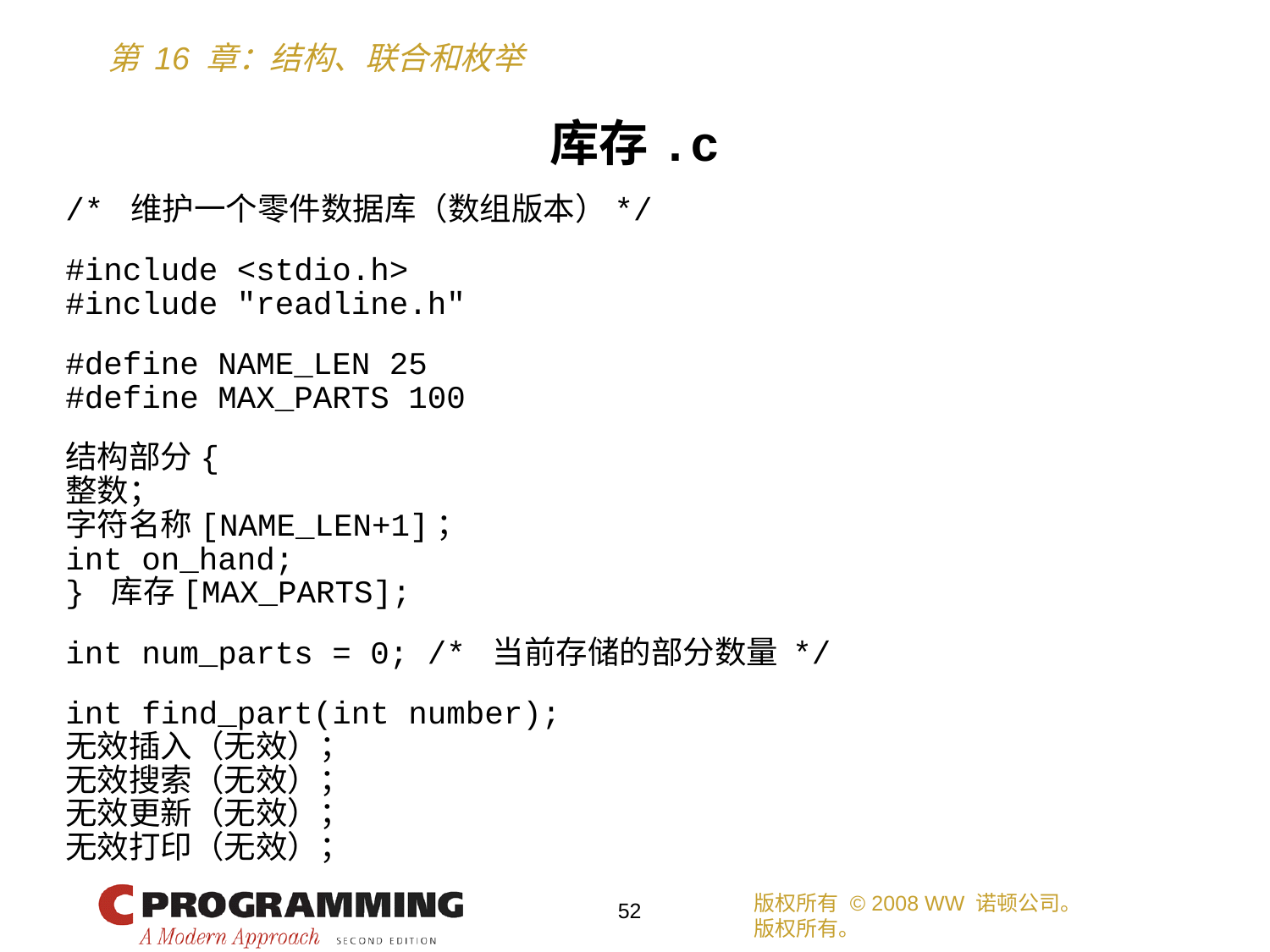

库存.c

/* 维护一个零件数据库（数组版本）*/

#include <stdio.h>
#include "readline.h"

#define NAME_LEN 25
#define MAX_PARTS 100

结构部分{
整数；
字符名称[NAME_LEN+1]；
int on_hand;
} 库存[MAX_PARTS];

int num_parts = 0; /* 当前存储的部分数量 */

int find_part(int number);
无效插入（无效）；
无效搜索（无效）；
无效更新（无效）；
无效打印（无效）；
版权所有 © 2008 WW 诺顿公司。
版权所有。
52